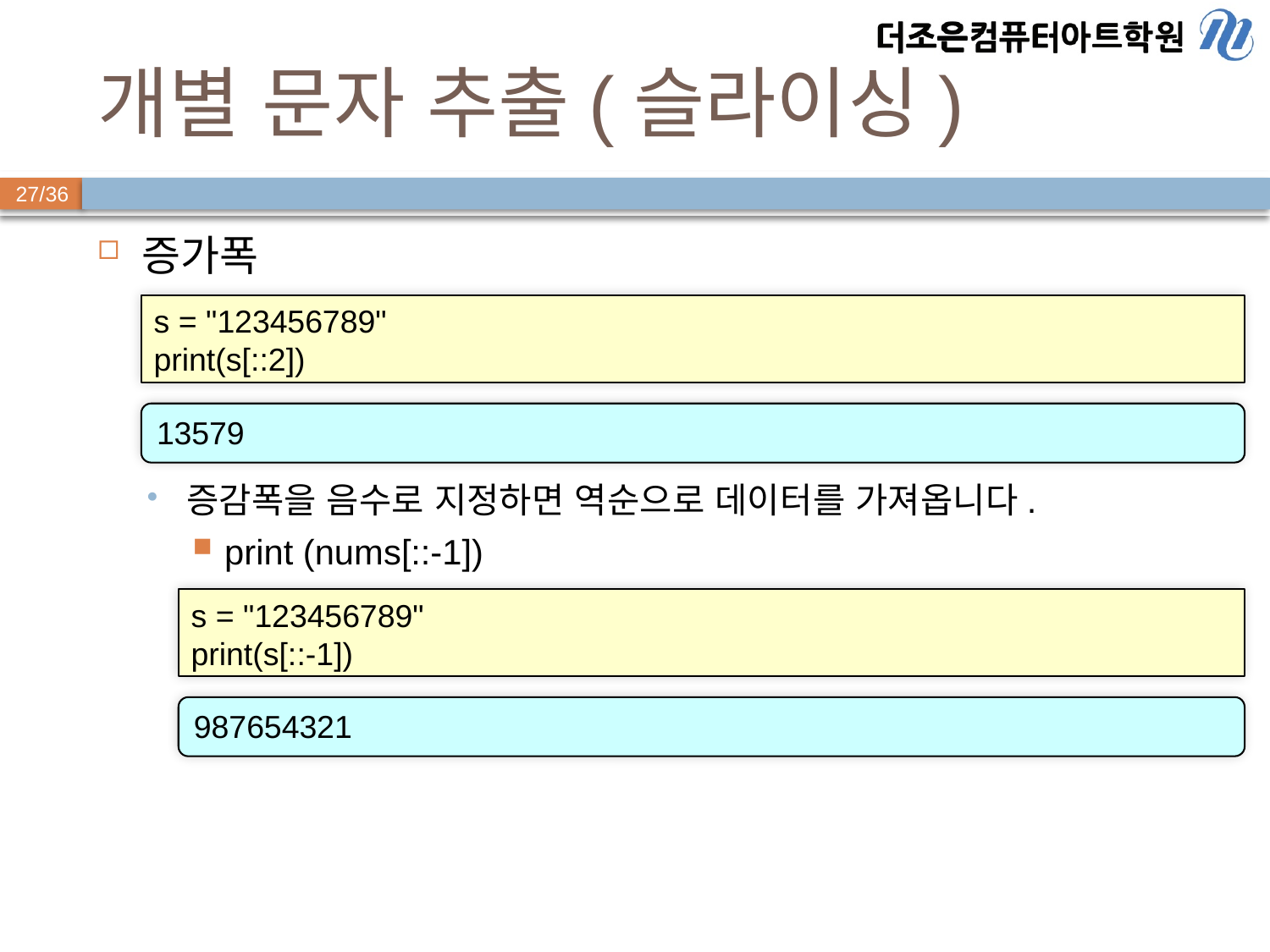

# 개별 문자 추출(슬라이싱)
증가폭

증감폭을 음수로 지정하면 역순으로 데이터를 가져옵니다.
print (nums[::-1])

s = "123456789"
print(s[::2])
13579
s = "123456789"
print(s[::-1])
987654321